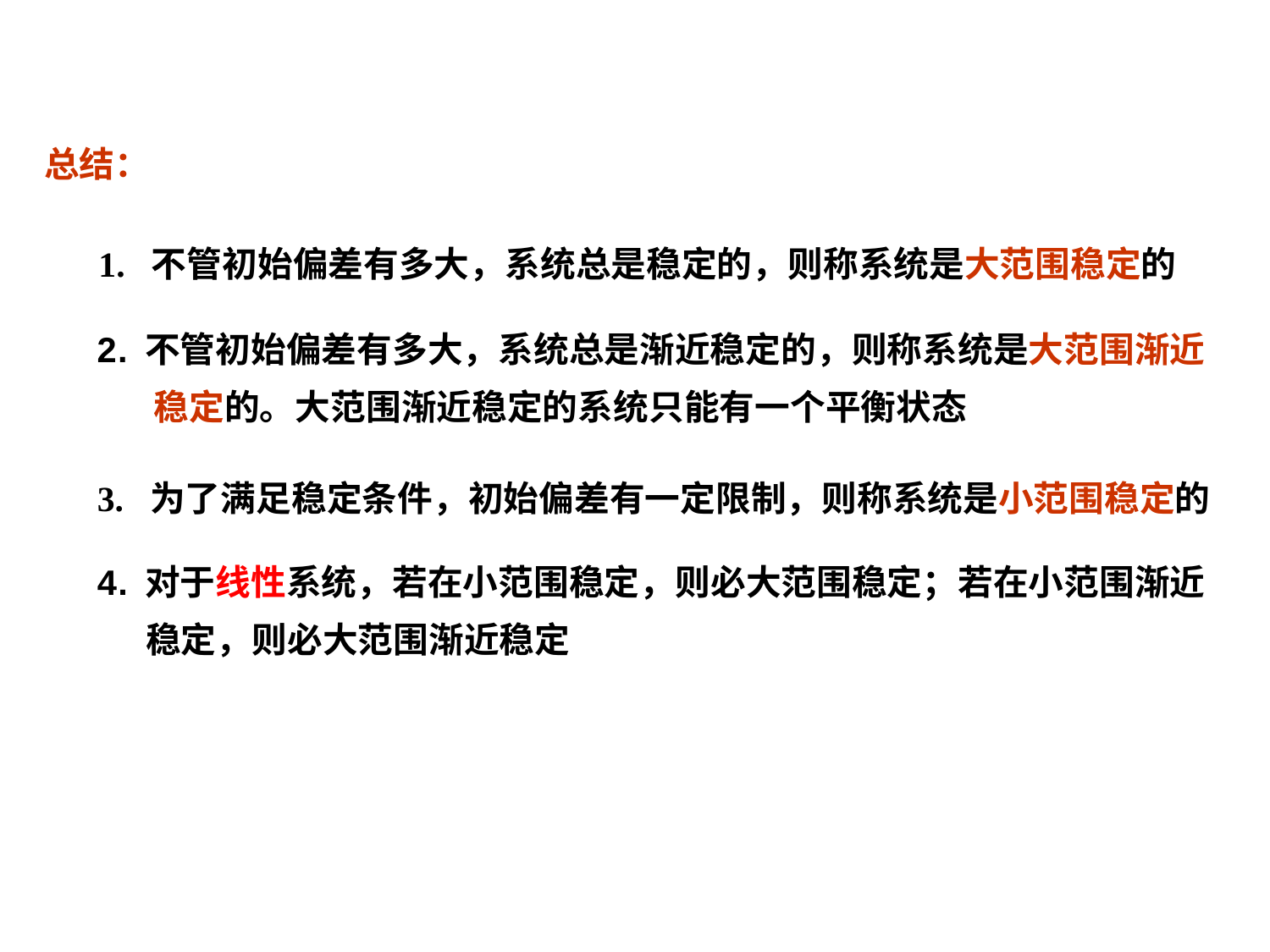

总结：
1.  不管初始偏差有多大，系统总是稳定的，则称系统是大范围稳定的
不管初始偏差有多大，系统总是渐近稳定的，则称系统是大范围渐近
      稳定的。大范围渐近稳定的系统只能有一个平衡状态
3.  为了满足稳定条件，初始偏差有一定限制，则称系统是小范围稳定的
对于线性系统，若在小范围稳定，则必大范围稳定；若在小范围渐近
     稳定，则必大范围渐近稳定